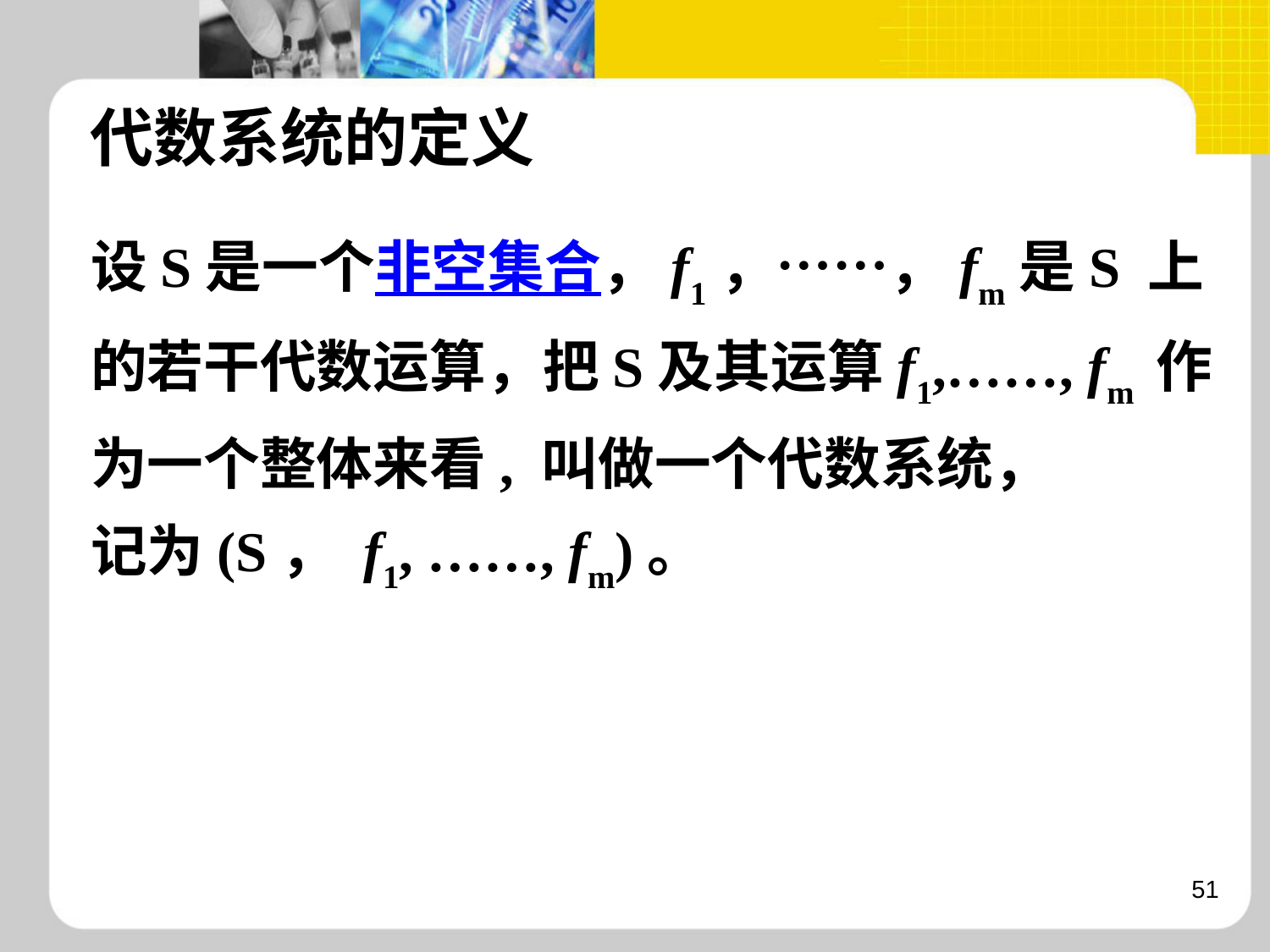

代数系统的定义
设S是一个非空集合，f1，……，fm是S 上的若干代数运算，把S及其运算f1,……, fm 作为一个整体来看, 叫做一个代数系统，
记为(S， f1, ……, fm)。

51